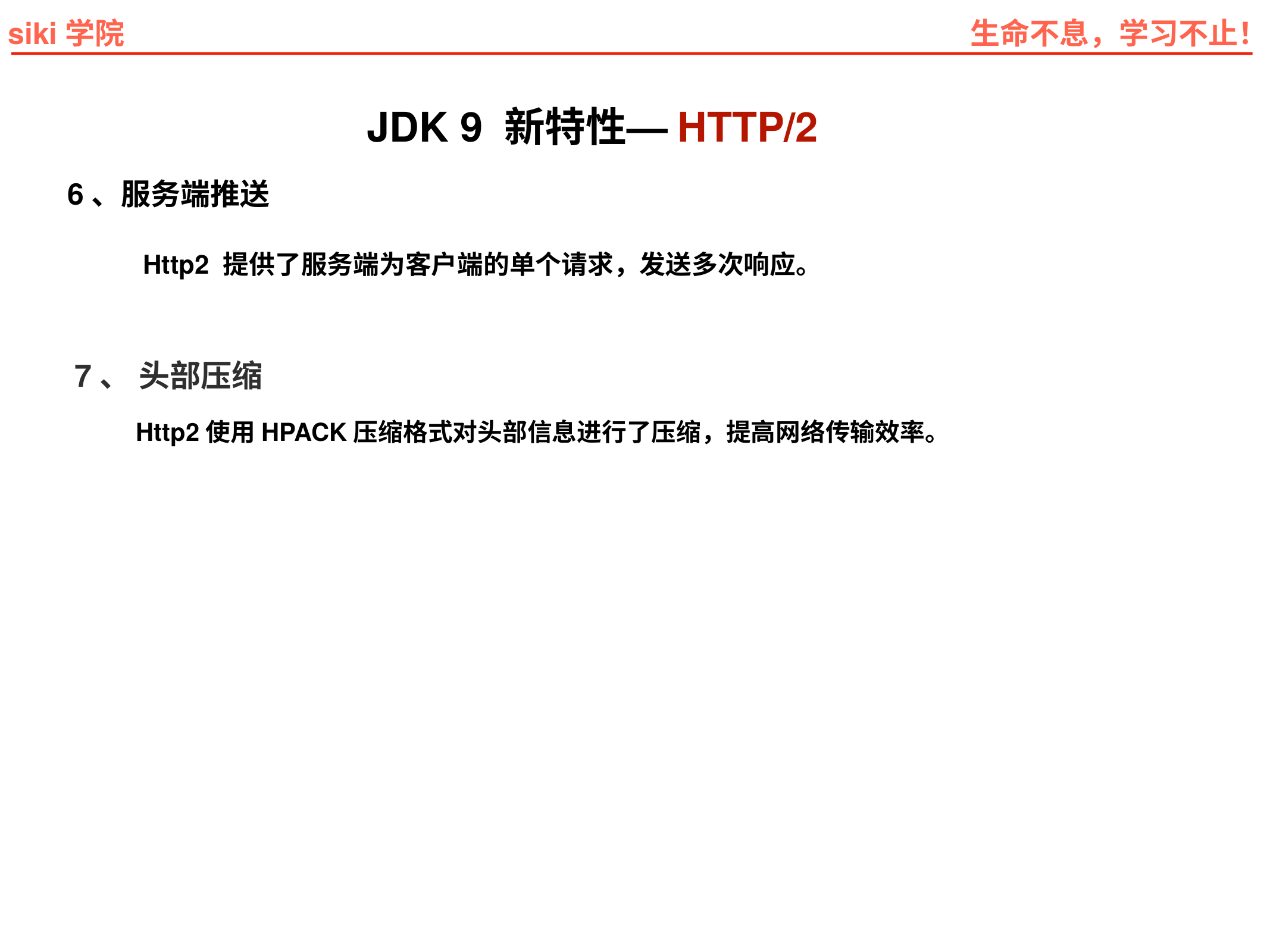

JDK 9 新特性—HTTP/2
6、服务端推送
Http2 提供了服务端为客户端的单个请求，发送多次响应。
7、 头部压缩
Http2使用HPACK压缩格式对头部信息进行了压缩，提高网络传输效率。